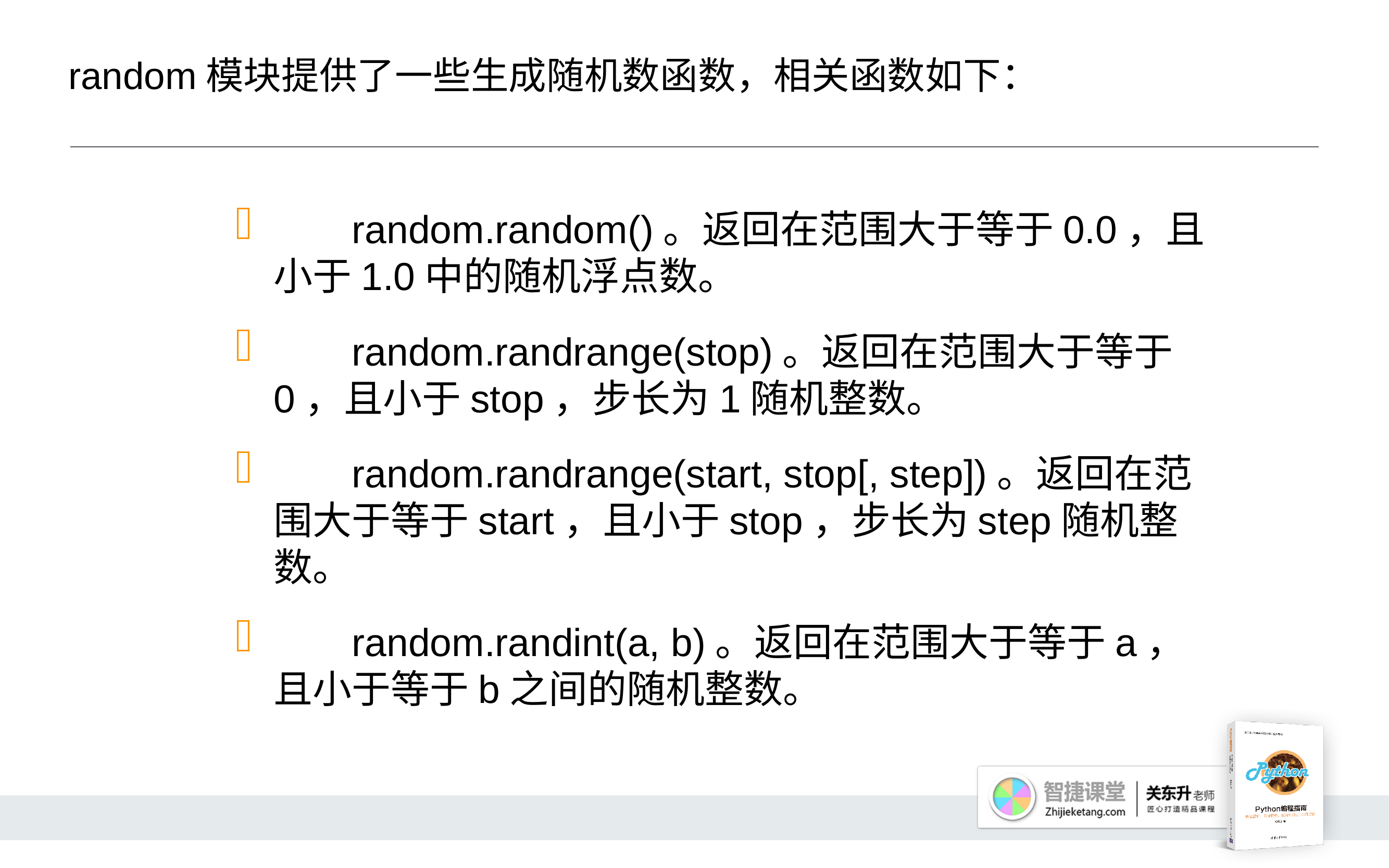

# random模块提供了一些生成随机数函数，相关函数如下：
	random.random()。返回在范围大于等于0.0，且小于1.0中的随机浮点数。
	random.randrange(stop)。返回在范围大于等于0，且小于stop，步长为1随机整数。
	random.randrange(start, stop[, step])。返回在范围大于等于start，且小于stop，步长为step随机整数。
	random.randint(a, b)。返回在范围大于等于a，且小于等于b之间的随机整数。